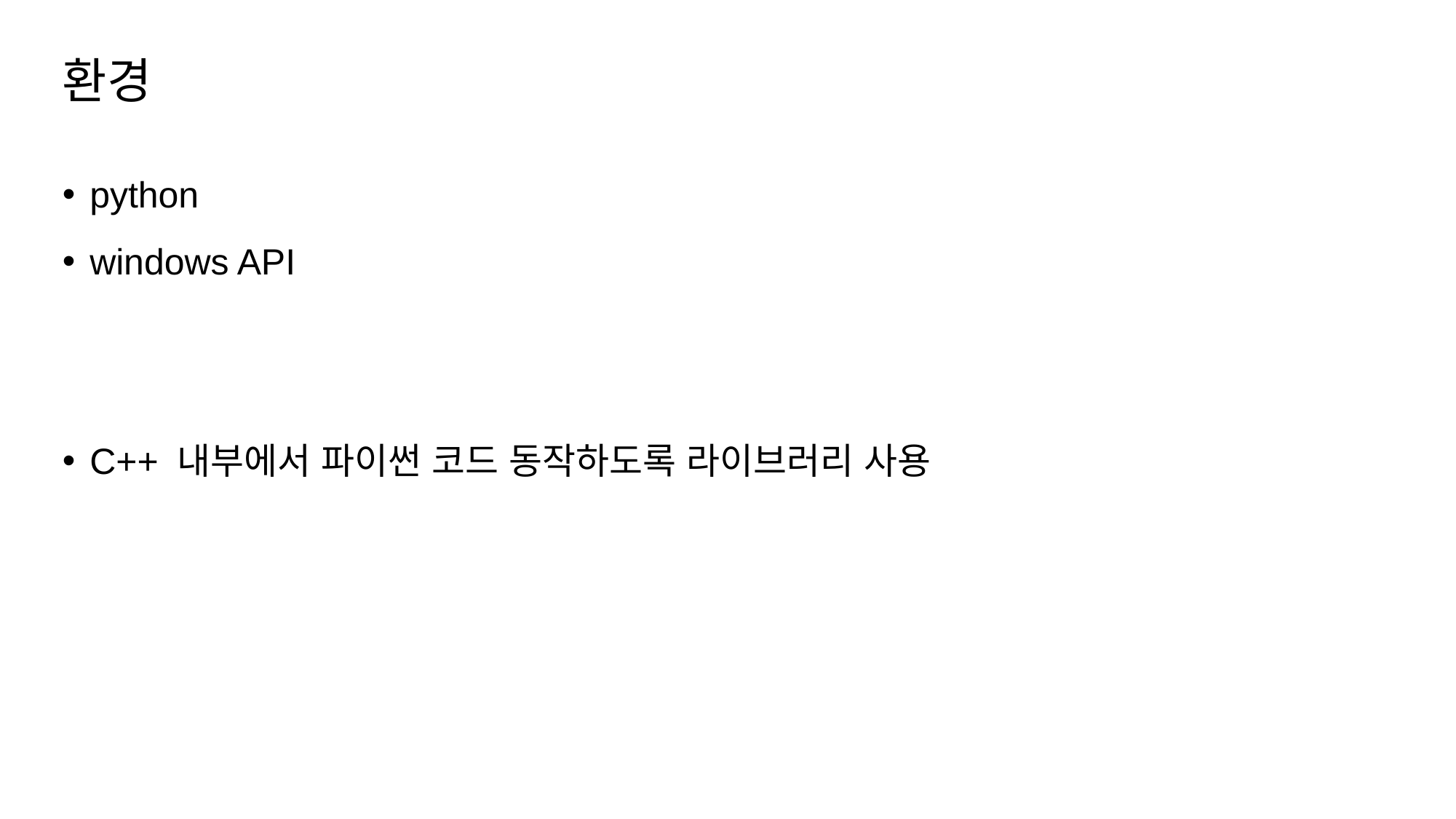

# 환경
python
windows API

C++ 내부에서 파이썬 코드 동작하도록 라이브러리 사용